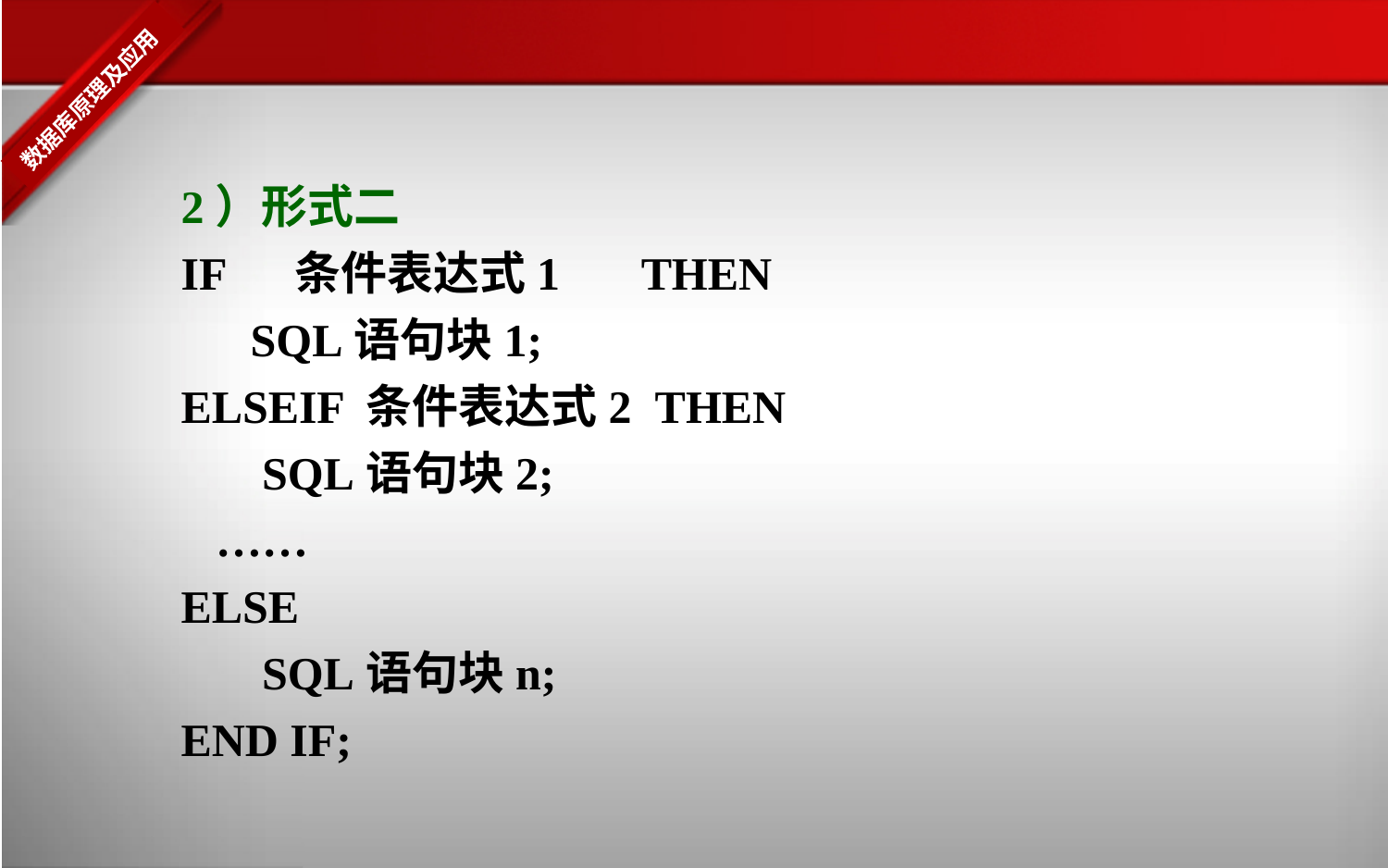

2）形式二
IF     条件表达式1       THEN
      SQL语句块1;
ELSEIF 条件表达式2  THEN
       SQL语句块2;
   ……
ELSE
       SQL语句块n;
END IF;